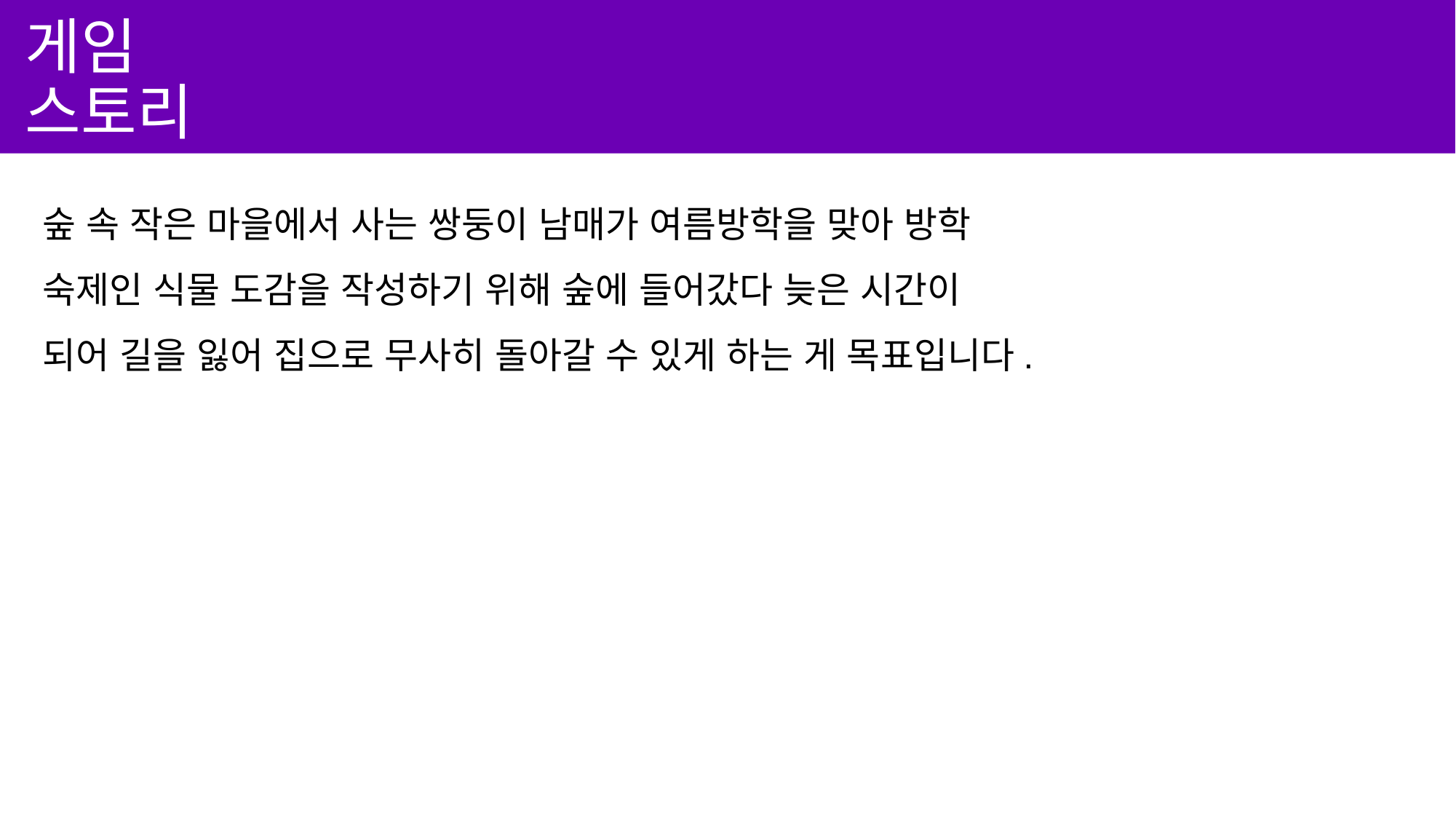

# 게임 스토리
숲 속 작은 마을에서 사는 쌍둥이 남매가 여름방학을 맞아 방학 숙제인 식물 도감을 작성하기 위해 숲에 들어갔다 늦은 시간이 되어 길을 잃어 집으로 무사히 돌아갈 수 있게 하는 게 목표입니다.